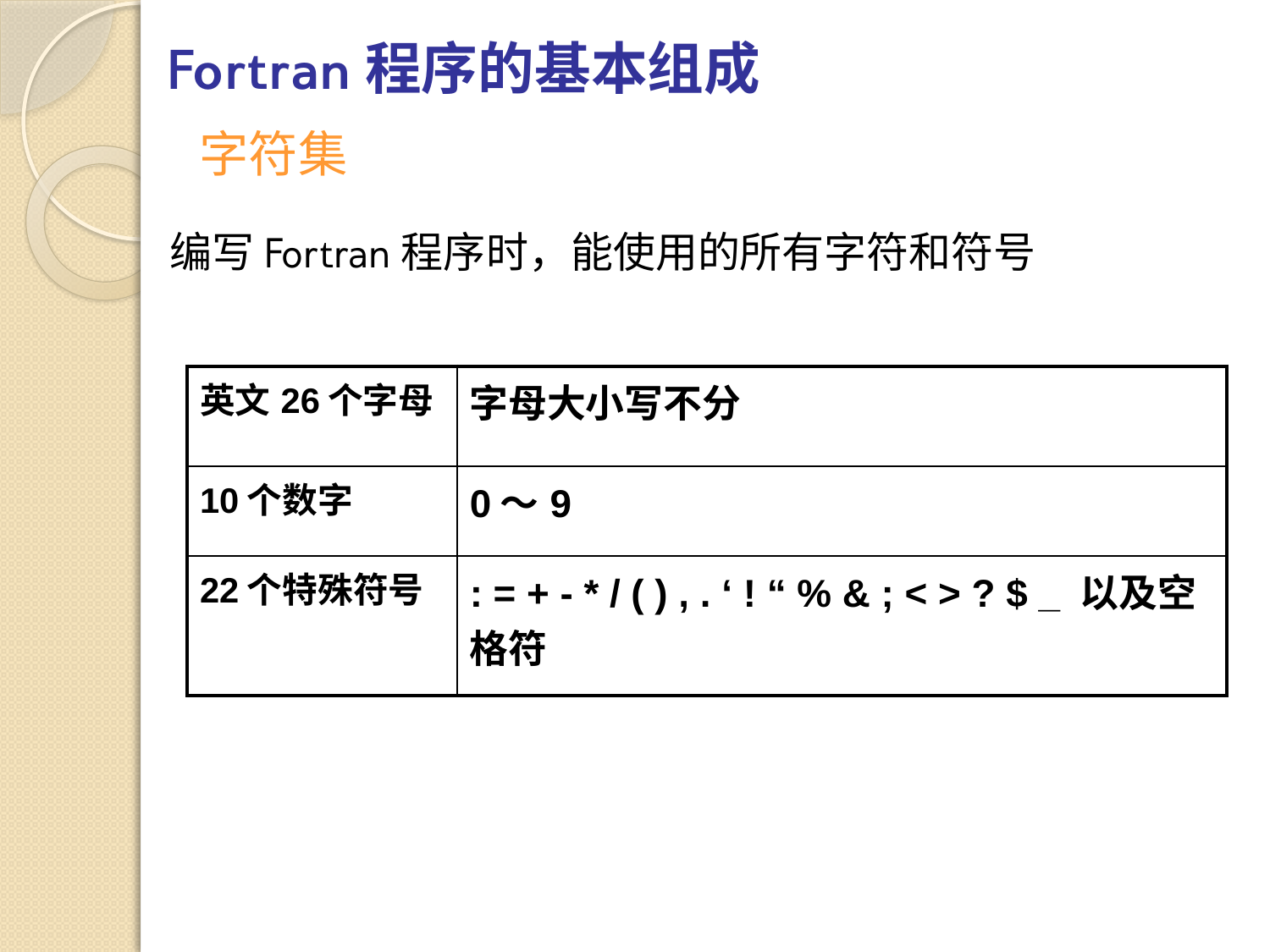

Fortran程序的基本组成
字符集
编写Fortran程序时，能使用的所有字符和符号
| 英文26个字母 | 字母大小写不分 |
| --- | --- |
| 10个数字 | 0～9 |
| 22个特殊符号 | : = + - \* / ( ) , . ‘ ! “ % & ; < > ? $ \_ 以及空格符 |